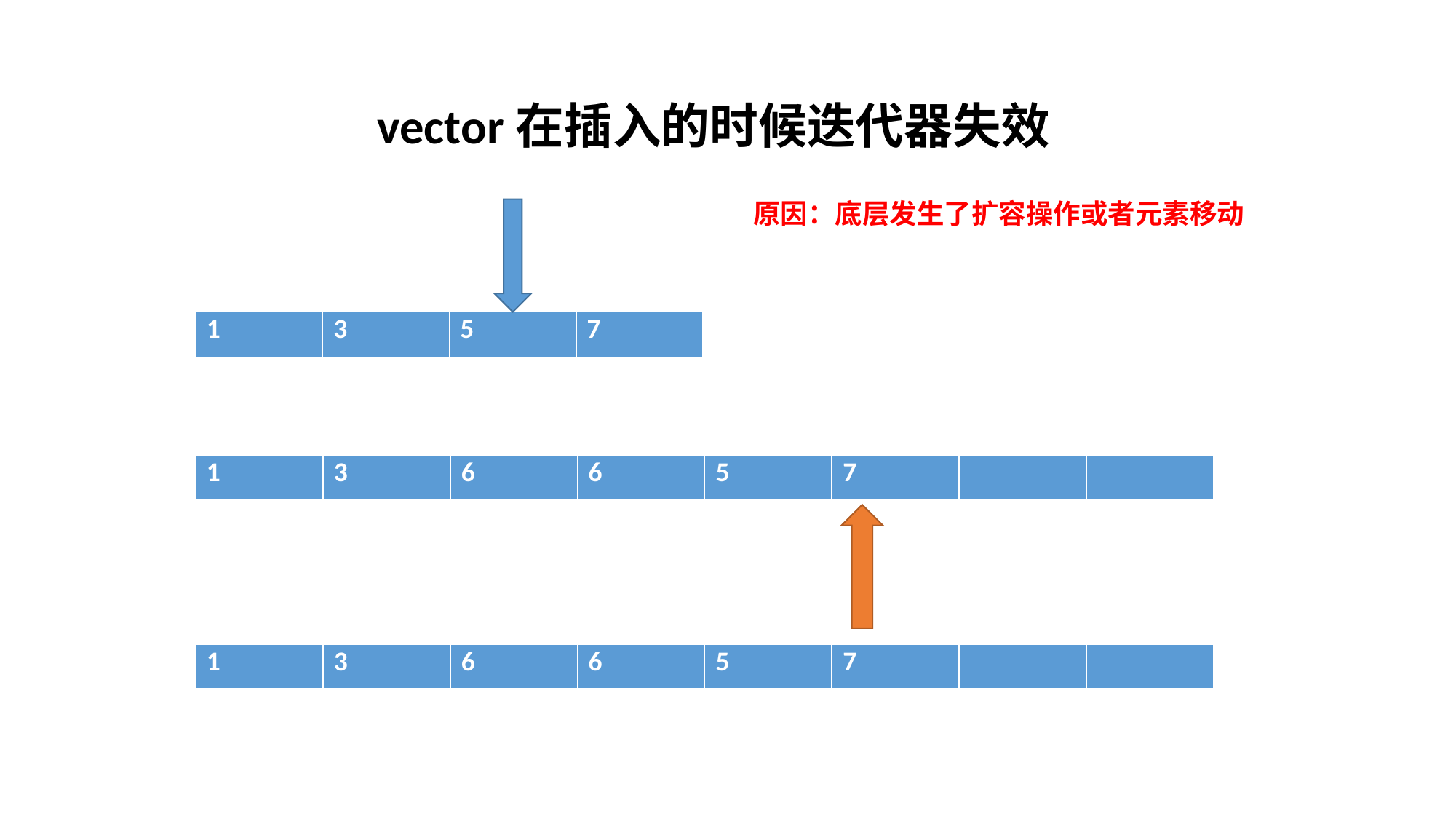

vector在插入的时候迭代器失效
原因：底层发生了扩容操作或者元素移动

| 1 | 3 | 5 | 7 |
| --- | --- | --- | --- |
| 1 | 3 | 6 | 6 | 5 | 7 |  |  |
| --- | --- | --- | --- | --- | --- | --- | --- |

| 1 | 3 | 6 | 6 | 5 | 7 |  |  |
| --- | --- | --- | --- | --- | --- | --- | --- |